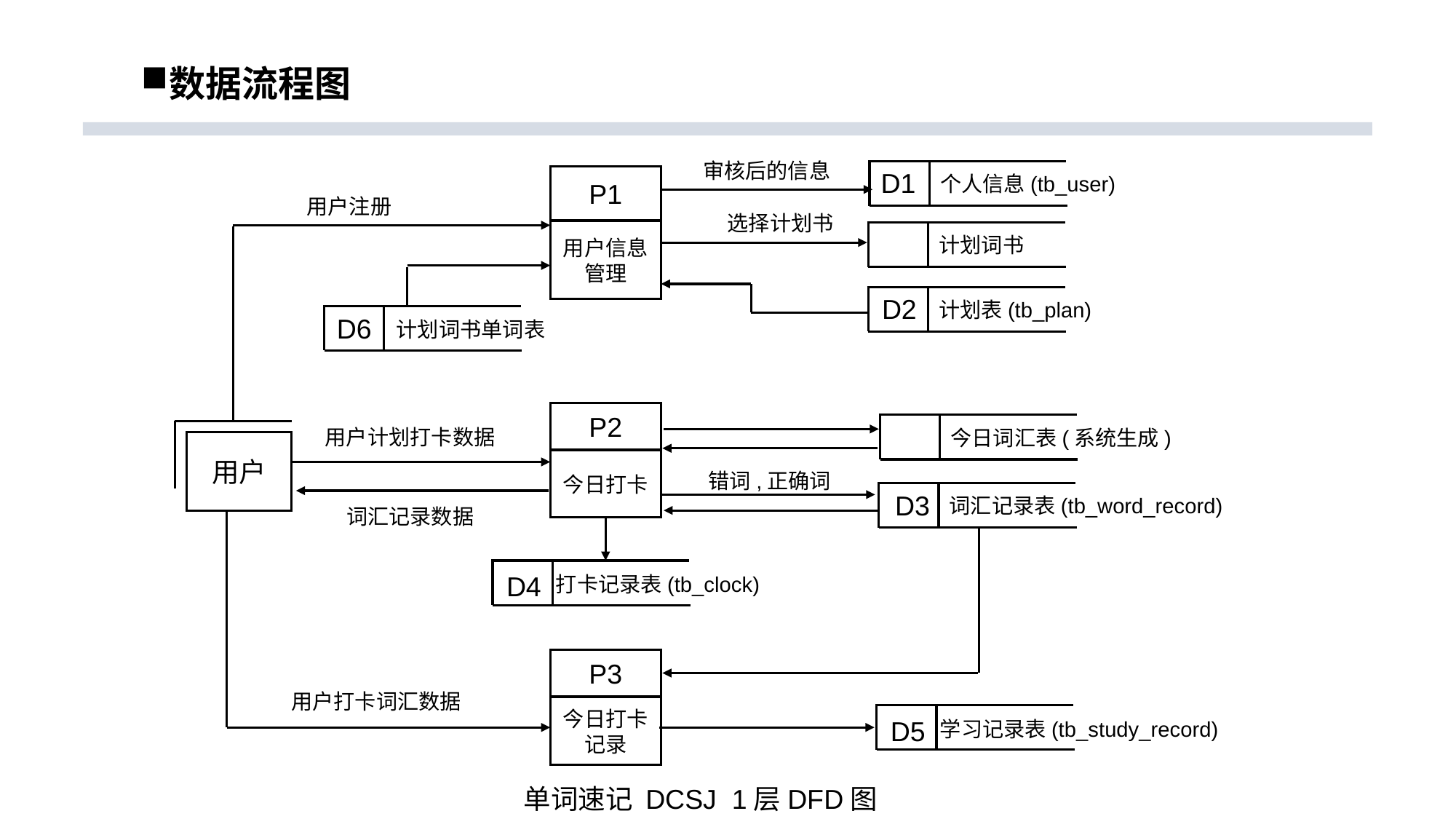

# 数据流程图
审核后的信息
D1
个人信息(tb_user)
P1
用户信息管理
用户注册
选择计划书
计划词书

D2
计划表(tb_plan)
计划词书单词表
D6
P2
今日打卡
今日词汇表(系统生成)

用户计划打卡数据
用户
错词,正确词
D3
词汇记录表(tb_word_record)
词汇记录数据
打卡记录表(tb_clock)
D4
P3
今日打卡记录
用户打卡词汇数据
学习记录表(tb_study_record)
D5
单词速记 DCSJ  1层DFD图